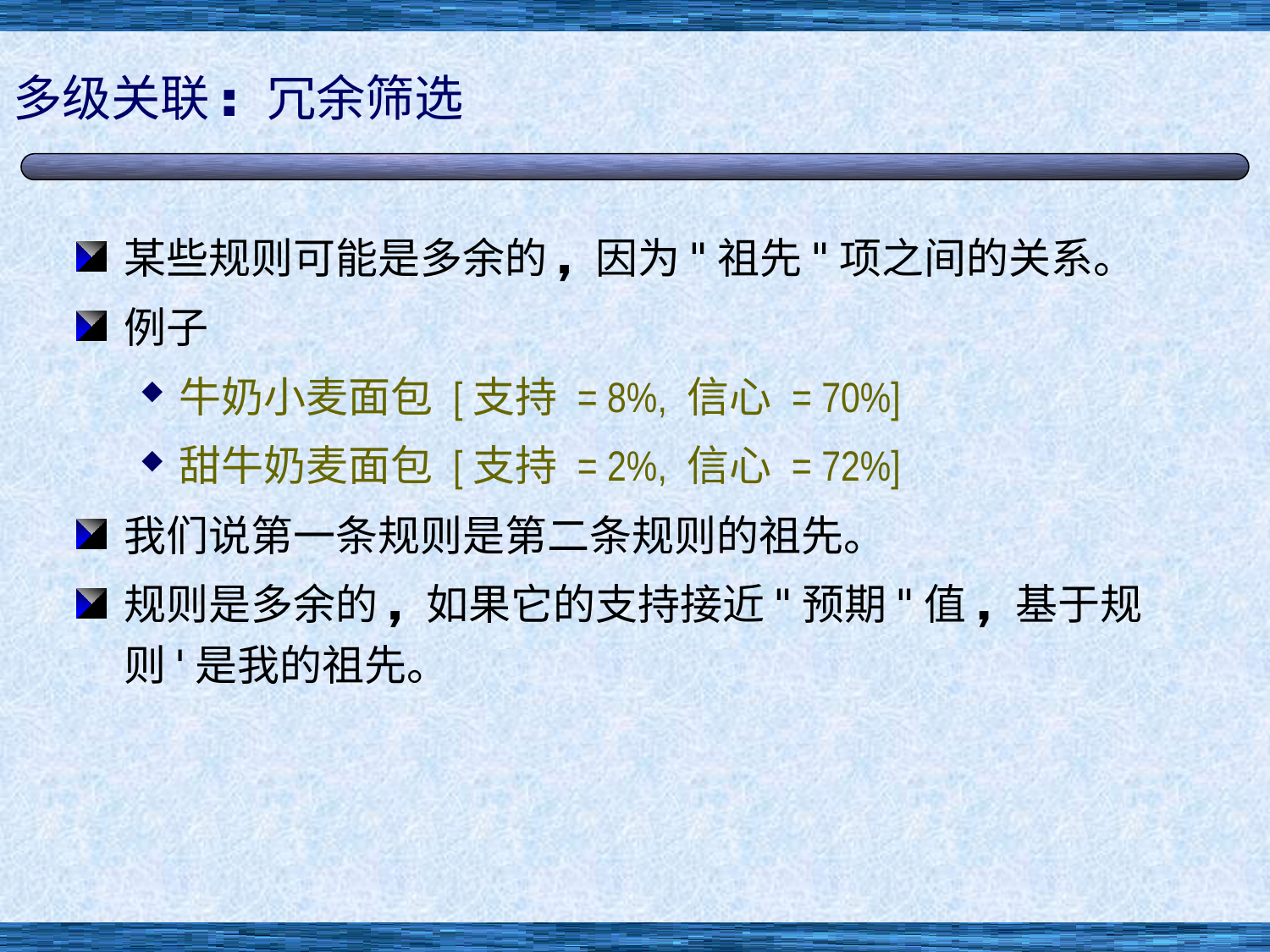

# 多级关联: 冗余筛选
某些规则可能是多余的, 因为"祖先"项之间的关系。
例子
牛奶小麦面包 [支持 = 8%, 信心 = 70%]
甜牛奶麦面包 [支持 = 2%, 信心 = 72%]
我们说第一条规则是第二条规则的祖先。
规则是多余的, 如果它的支持接近"预期"值, 基于规则'是我的祖先。